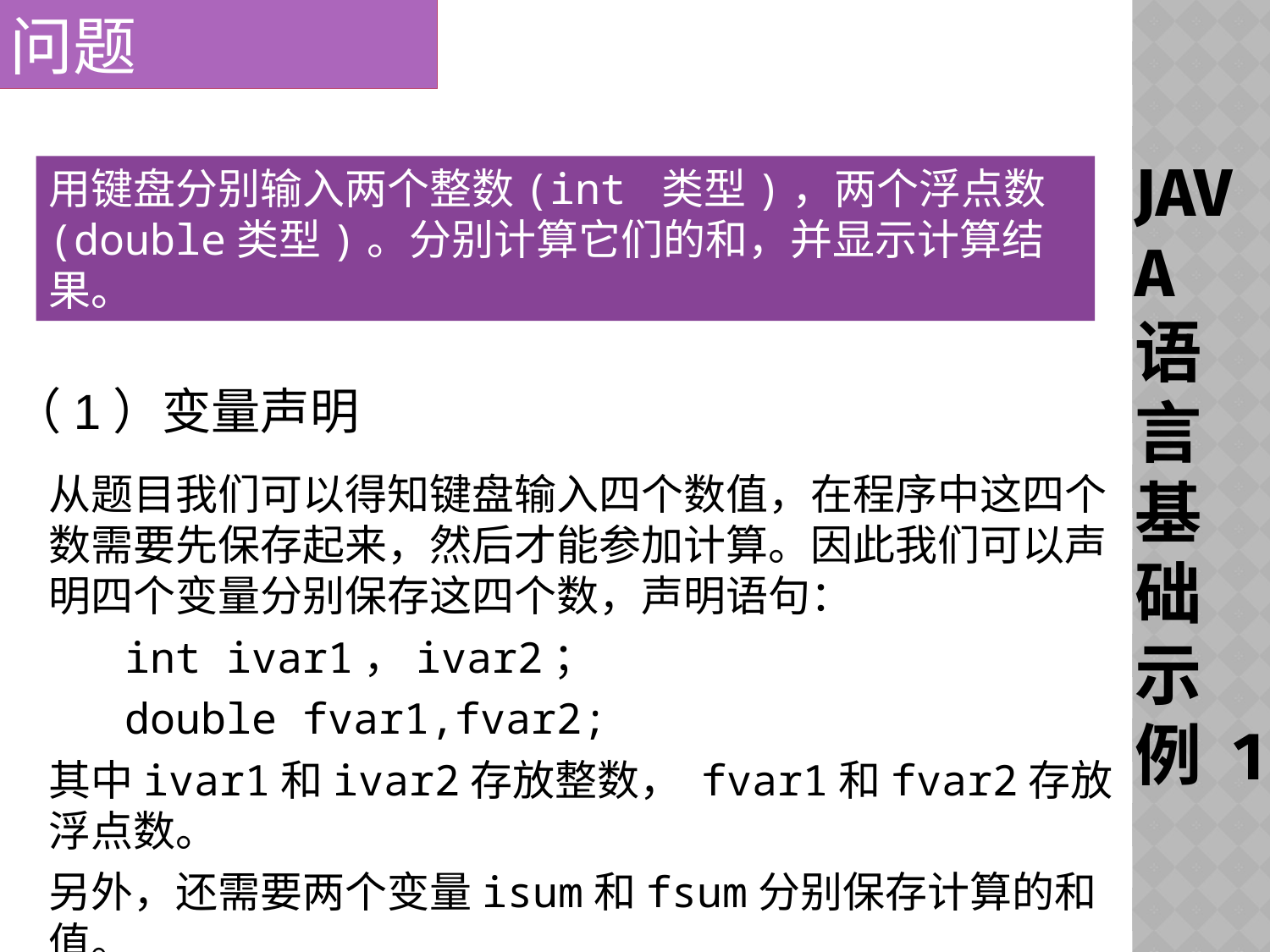

问题
# Java 语言基础示例 1
用键盘分别输入两个整数(int 类型)，两个浮点数(double类型)。分别计算它们的和，并显示计算结果。
（1）变量声明
从题目我们可以得知键盘输入四个数值，在程序中这四个数需要先保存起来，然后才能参加计算。因此我们可以声明四个变量分别保存这四个数，声明语句：
   int ivar1，ivar2；
   double fvar1,fvar2;
其中ivar1和ivar2存放整数， fvar1和fvar2存放浮点数。
另外，还需要两个变量isum和fsum分别保存计算的和值。